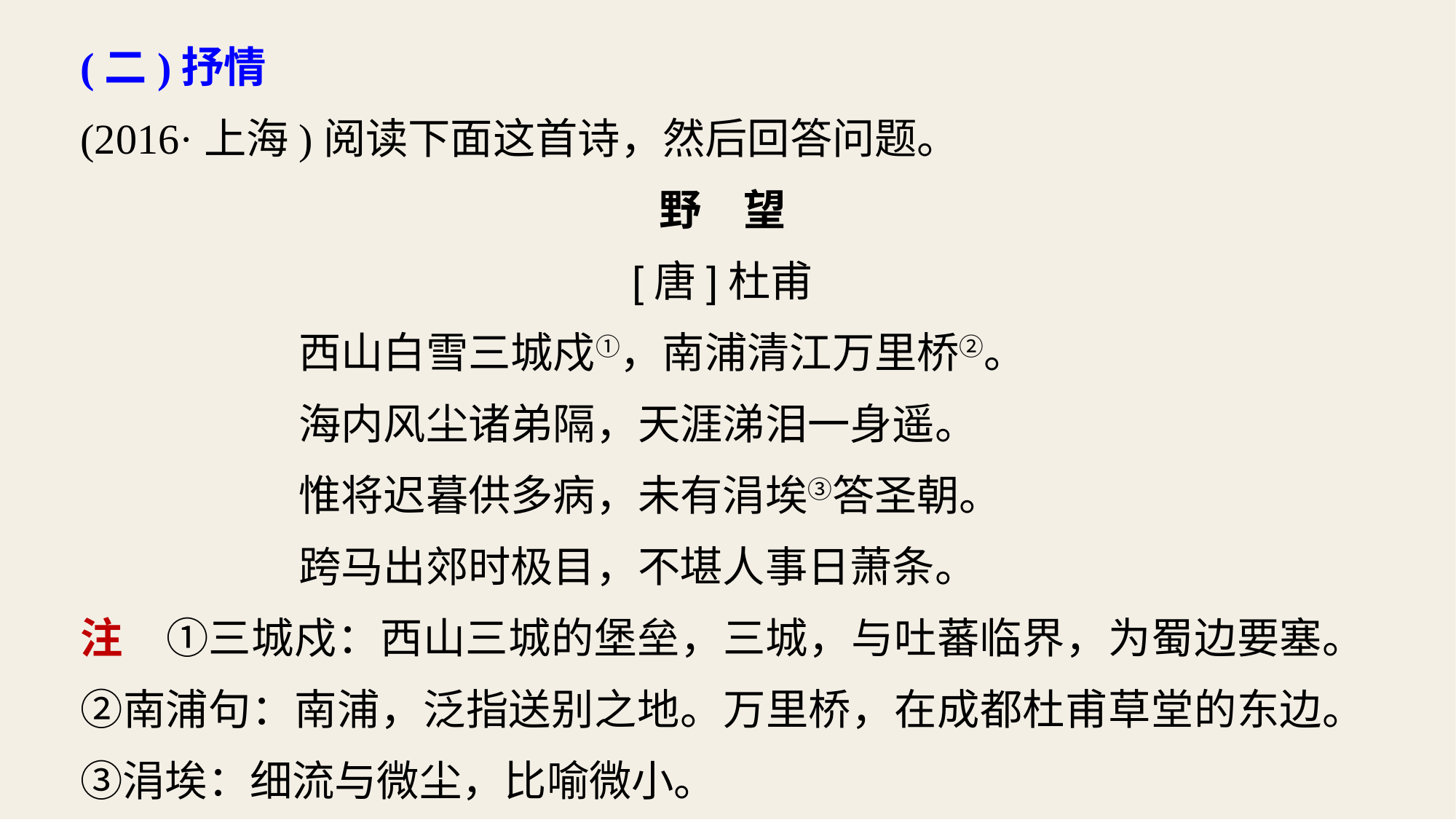

(二)抒情
(2016·上海)阅读下面这首诗，然后回答问题。
野　望
[唐]杜甫
		西山白雪三城戍①，南浦清江万里桥②。
		海内风尘诸弟隔，天涯涕泪一身遥。
		惟将迟暮供多病，未有涓埃③答圣朝。
		跨马出郊时极目，不堪人事日萧条。
注　①三城戍：西山三城的堡垒，三城，与吐蕃临界，为蜀边要塞。②南浦句：南浦，泛指送别之地。万里桥，在成都杜甫草堂的东边。③涓埃：细流与微尘，比喻微小。